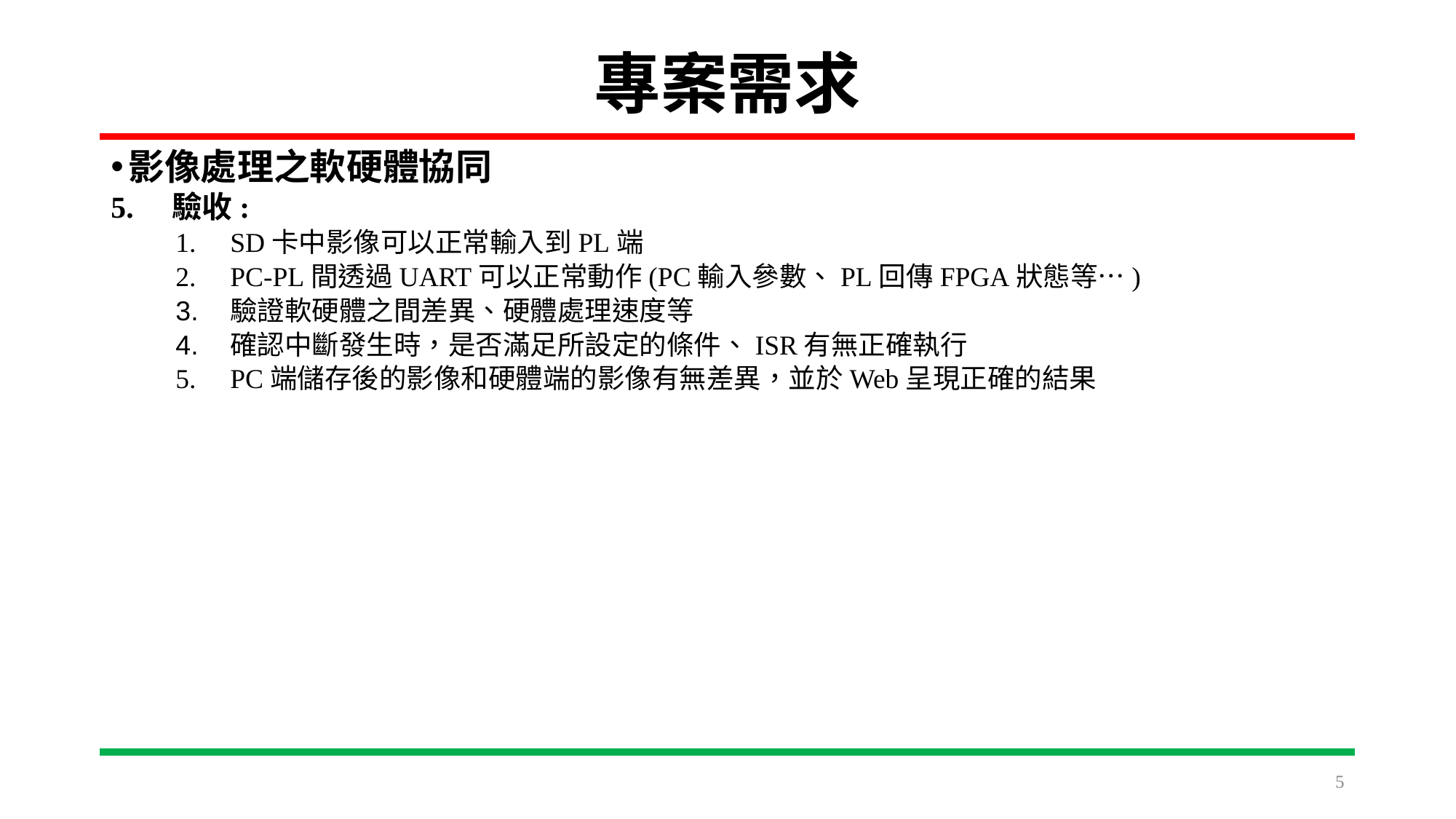

# 專案需求
影像處理之軟硬體協同
5.    驗收:
SD卡中影像可以正常輸入到PL端
PC-PL間透過UART可以正常動作(PC輸入參數、PL回傳FPGA狀態等…)
驗證軟硬體之間差異、硬體處理速度等
確認中斷發生時，是否滿足所設定的條件、ISR有無正確執行
PC端儲存後的影像和硬體端的影像有無差異，並於Web呈現正確的結果
5